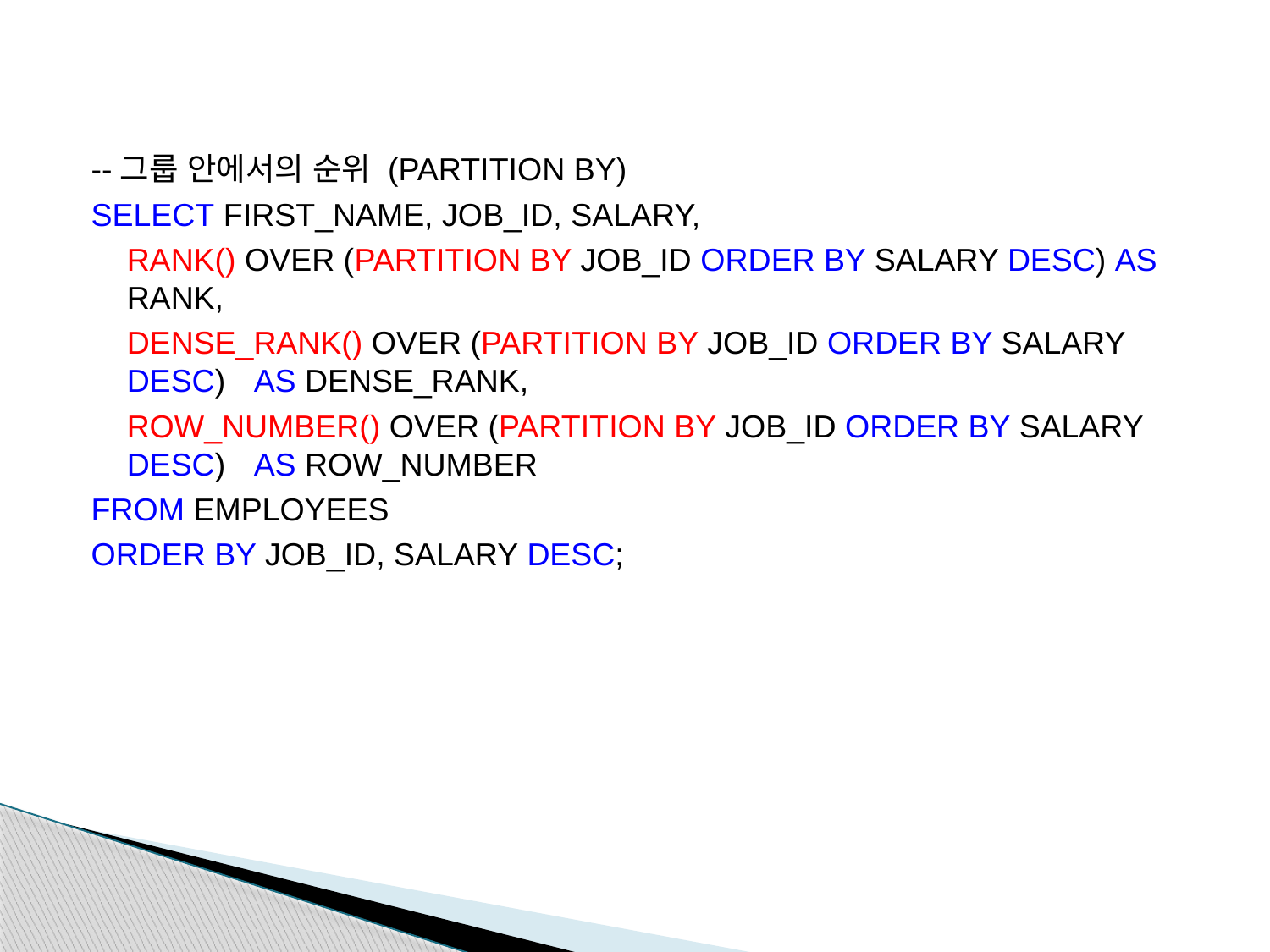

--그룹 안에서의 순위 (PARTITION BY)
SELECT FIRST_NAME, JOB_ID, SALARY,
	RANK() OVER (PARTITION BY JOB_ID ORDER BY SALARY DESC) AS RANK,
	DENSE_RANK() OVER (PARTITION BY JOB_ID ORDER BY SALARY DESC) 	AS DENSE_RANK,
	ROW_NUMBER() OVER (PARTITION BY JOB_ID ORDER BY SALARY DESC) 	AS ROW_NUMBER
FROM EMPLOYEES
ORDER BY JOB_ID, SALARY DESC;